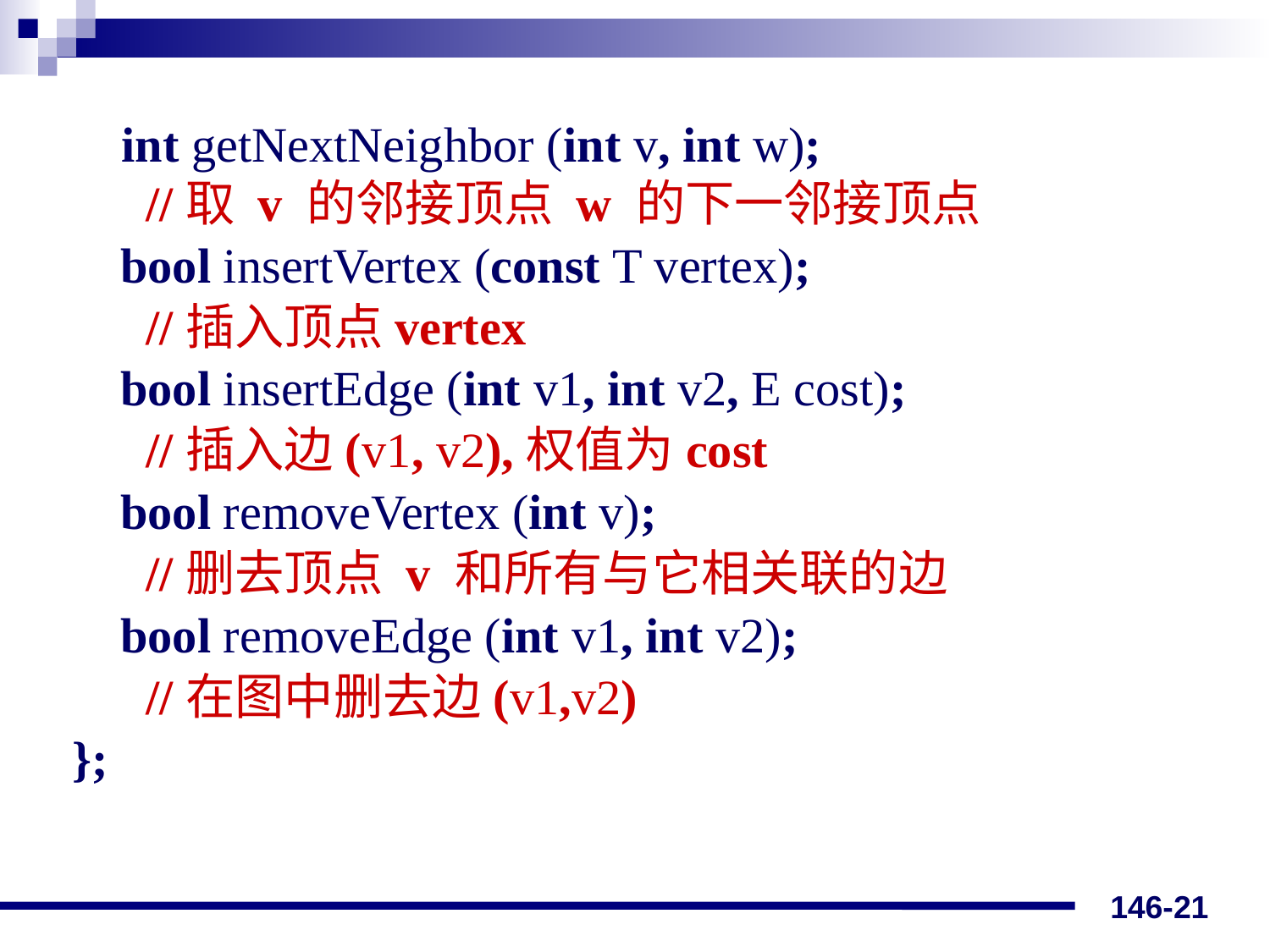

int getNextNeighbor (int v, int w);
      //取 v 的邻接顶点 w 的下一邻接顶点
   	bool insertVertex (const T vertex);
      //插入顶点vertex
   	bool insertEdge (int v1, int v2, E cost);
      //插入边(v1, v2),权值为cost
   	bool removeVertex (int v);
      //删去顶点 v 和所有与它相关联的边
   	bool removeEdge (int v1, int v2);
      //在图中删去边(v1,v2)
};
146-21